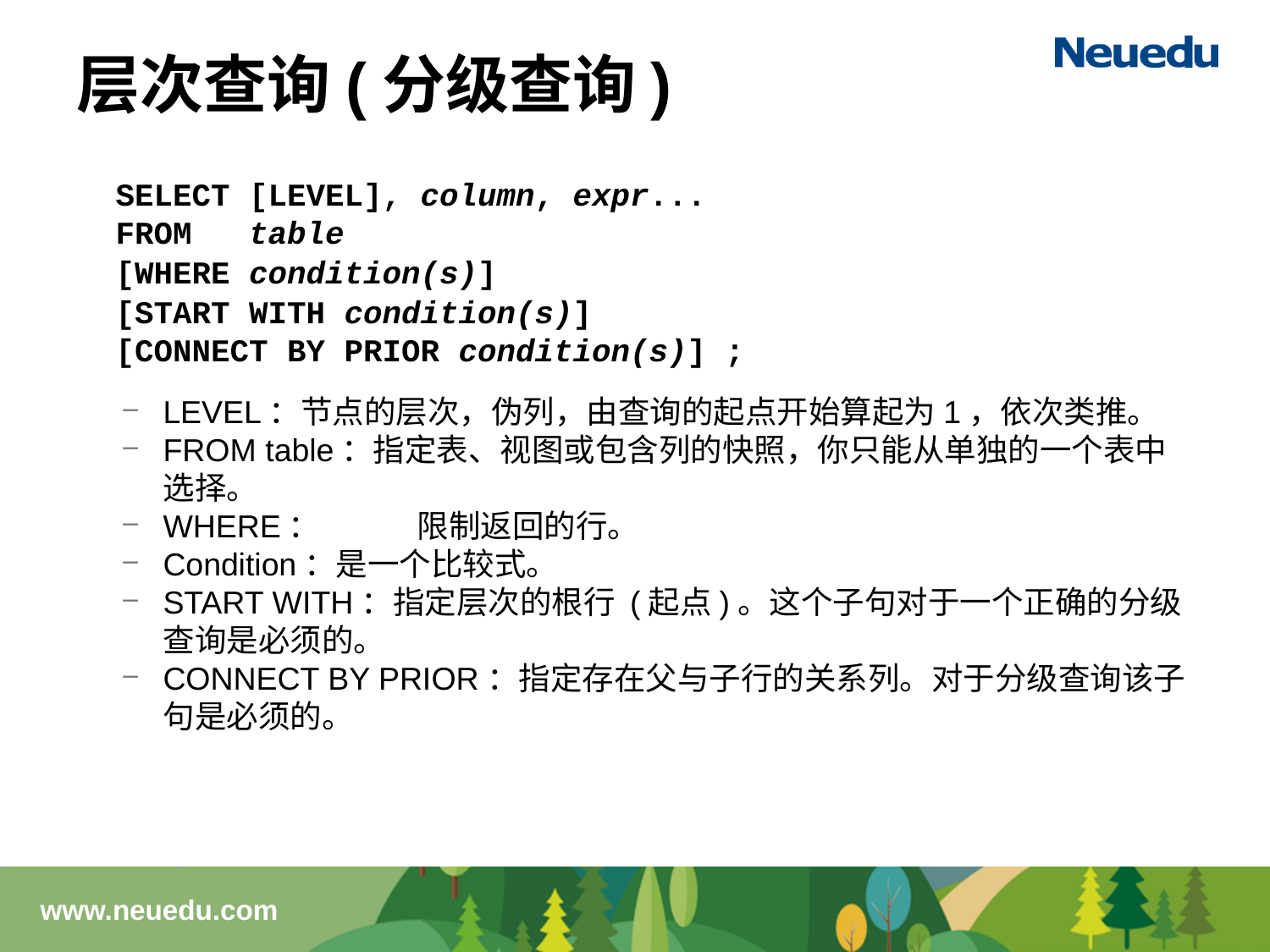

# 层次查询(分级查询)
SELECT [LEVEL], column, expr...
FROM   table
[WHERE condition(s)]
[START WITH condition(s)]
[CONNECT BY PRIOR condition(s)] ;
LEVEL：节点的层次，伪列，由查询的起点开始算起为1，依次类推。
FROM table：指定表、视图或包含列的快照，你只能从单独的一个表中选择。
WHERE：	限制返回的行。
Condition：是一个比较式。
START WITH：指定层次的根行 (起点)。这个子句对于一个正确的分级查询是必须的。
CONNECT BY PRIOR：指定存在父与子行的关系列。对于分级查询该子句是必须的。